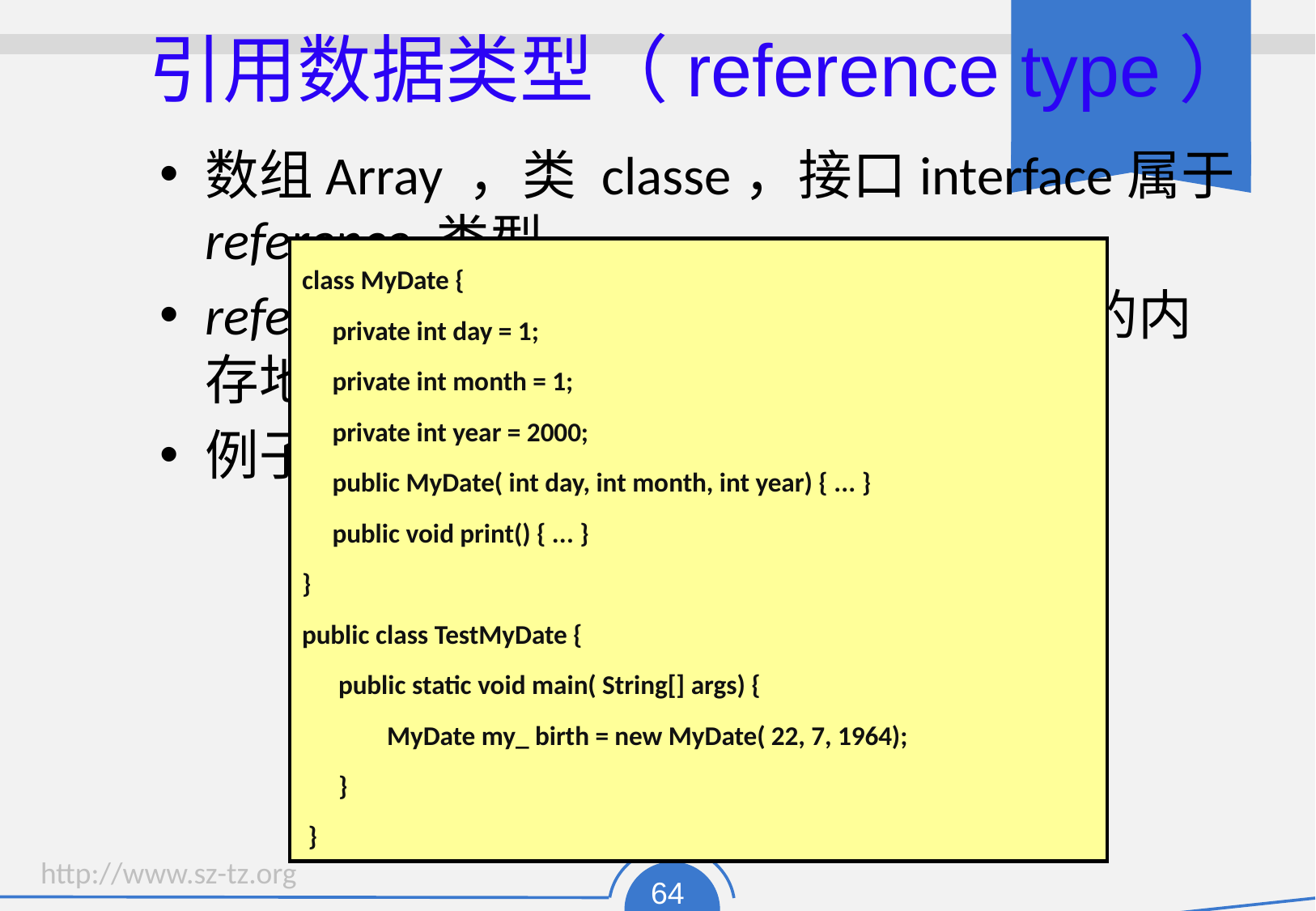

# 引用数据类型（reference type）
数组Array ，类 classe，接口interface属于reference 类型。
reference 类型的变量是所引用的对象的内存地址。
例子：
class MyDate {
     private int day = 1;
     private int month = 1;
     private int year = 2000;
     public MyDate( int day, int month, int year) { ... }
     public void print() { ... }
}
public class TestMyDate {
      public static void main( String[] args) {
              MyDate my_ birth = new MyDate( 22, 7, 1964);
      }
 }